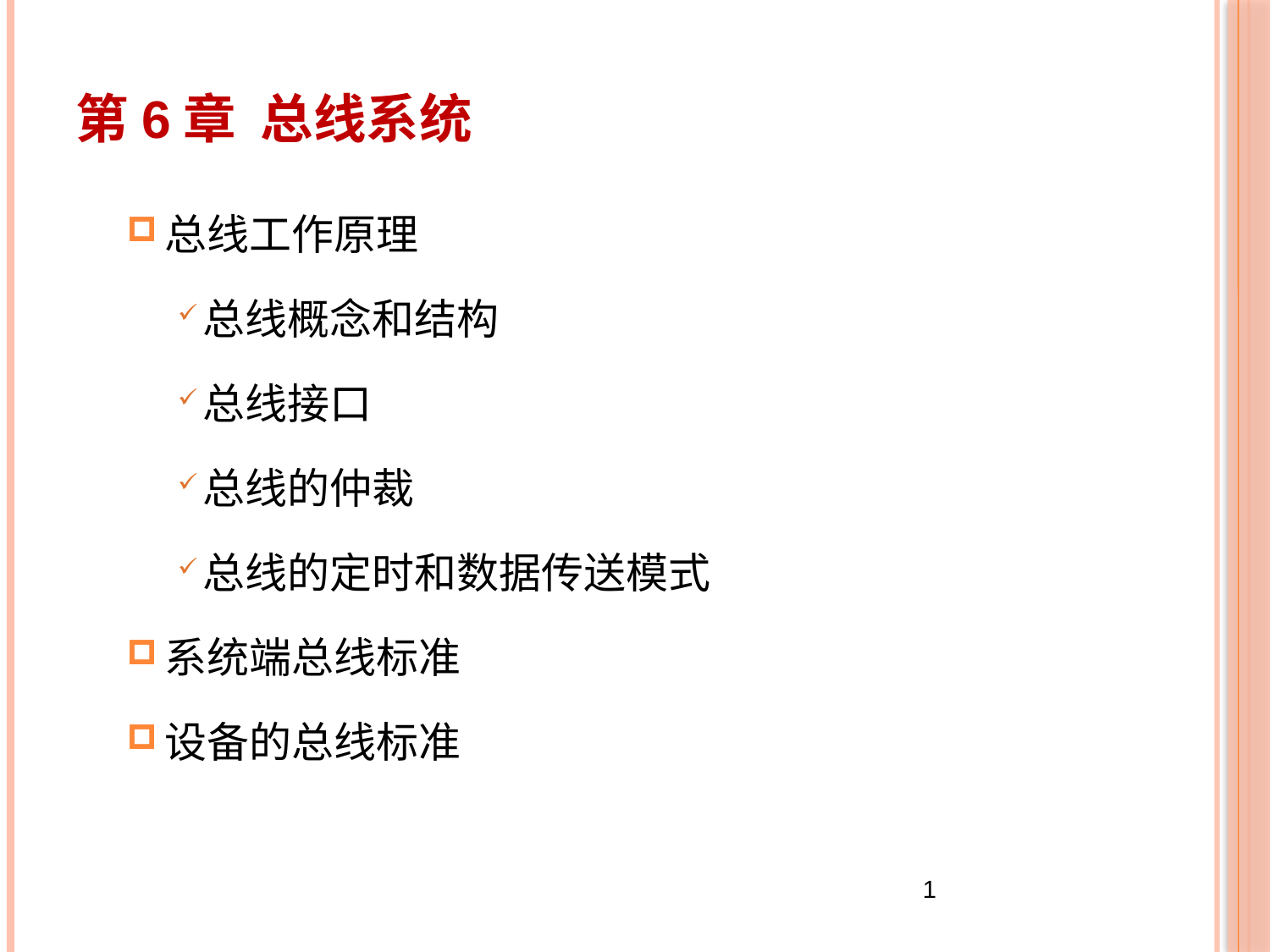

# 第6章  总线系统
总线工作原理
总线概念和结构
总线接口
总线的仲裁
总线的定时和数据传送模式
系统端总线标准
设备的总线标准
1